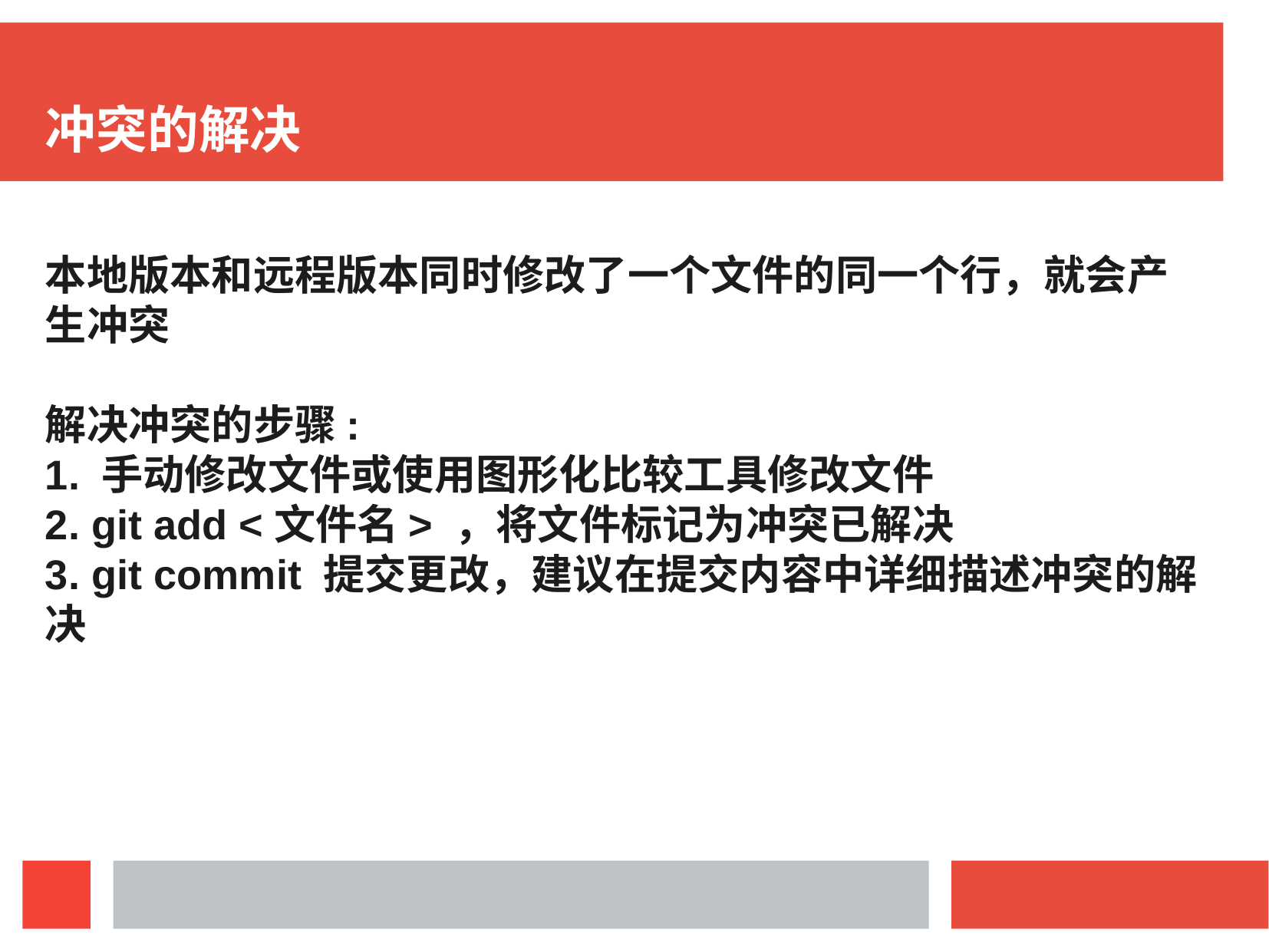

冲突的解决
本地版本和远程版本同时修改了一个文件的同一个行，就会产生冲突

解决冲突的步骤:
1. 手动修改文件或使用图形化比较工具修改文件
2. git add <文件名> ，将文件标记为冲突已解决
3. git commit 提交更改，建议在提交内容中详细描述冲突的解决